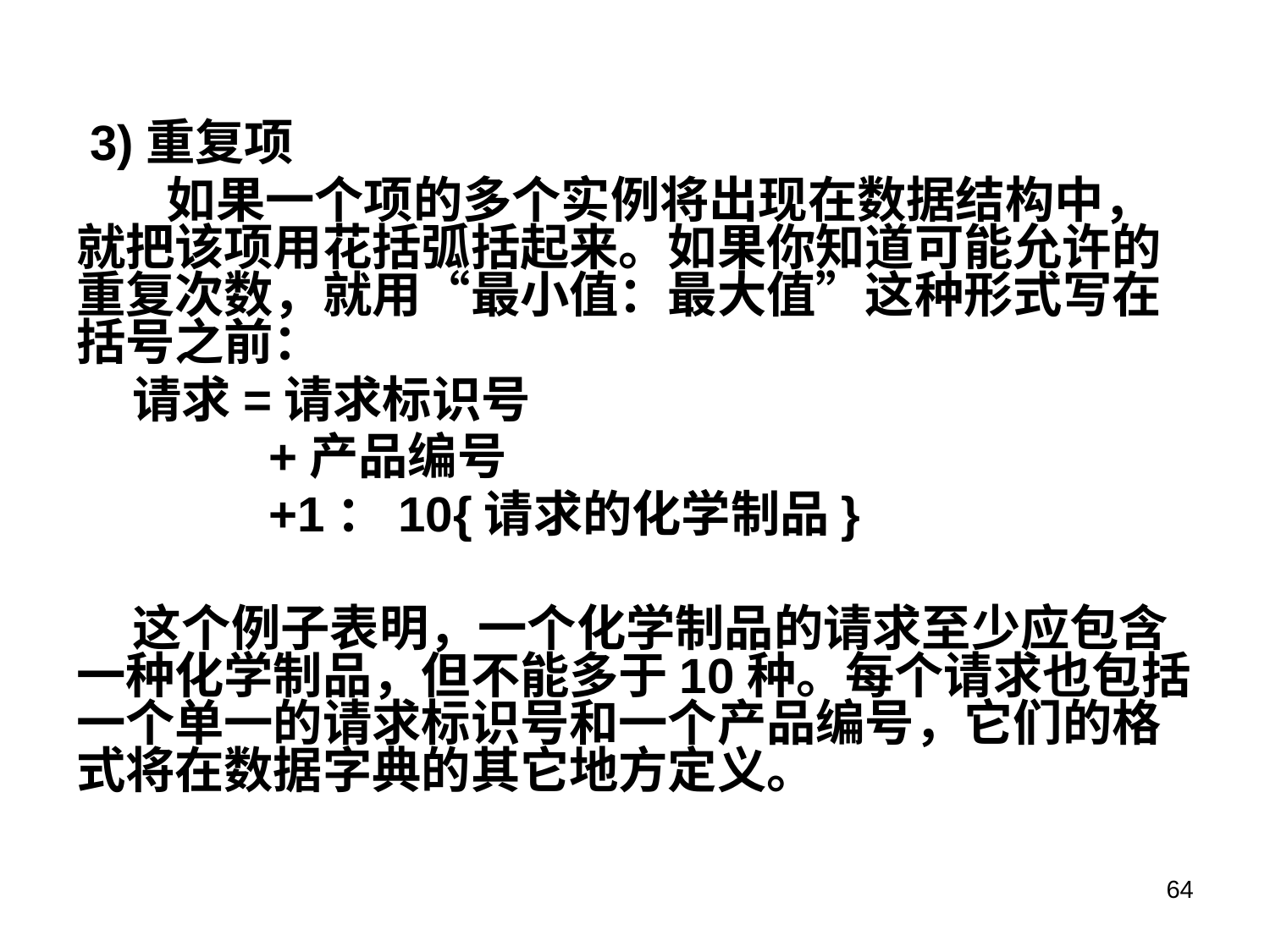

3)重复项
       如果一个项的多个实例将出现在数据结构中，就把该项用花括弧括起来。如果你知道可能允许的重复次数，就用“最小值：最大值”这种形式写在括号之前：
    请求=请求标识号
              +产品编号
              +1：10{请求的化学制品}

    这个例子表明，一个化学制品的请求至少应包含一种化学制品，但不能多于10种。每个请求也包括一个单一的请求标识号和一个产品编号，它们的格式将在数据字典的其它地方定义。
64